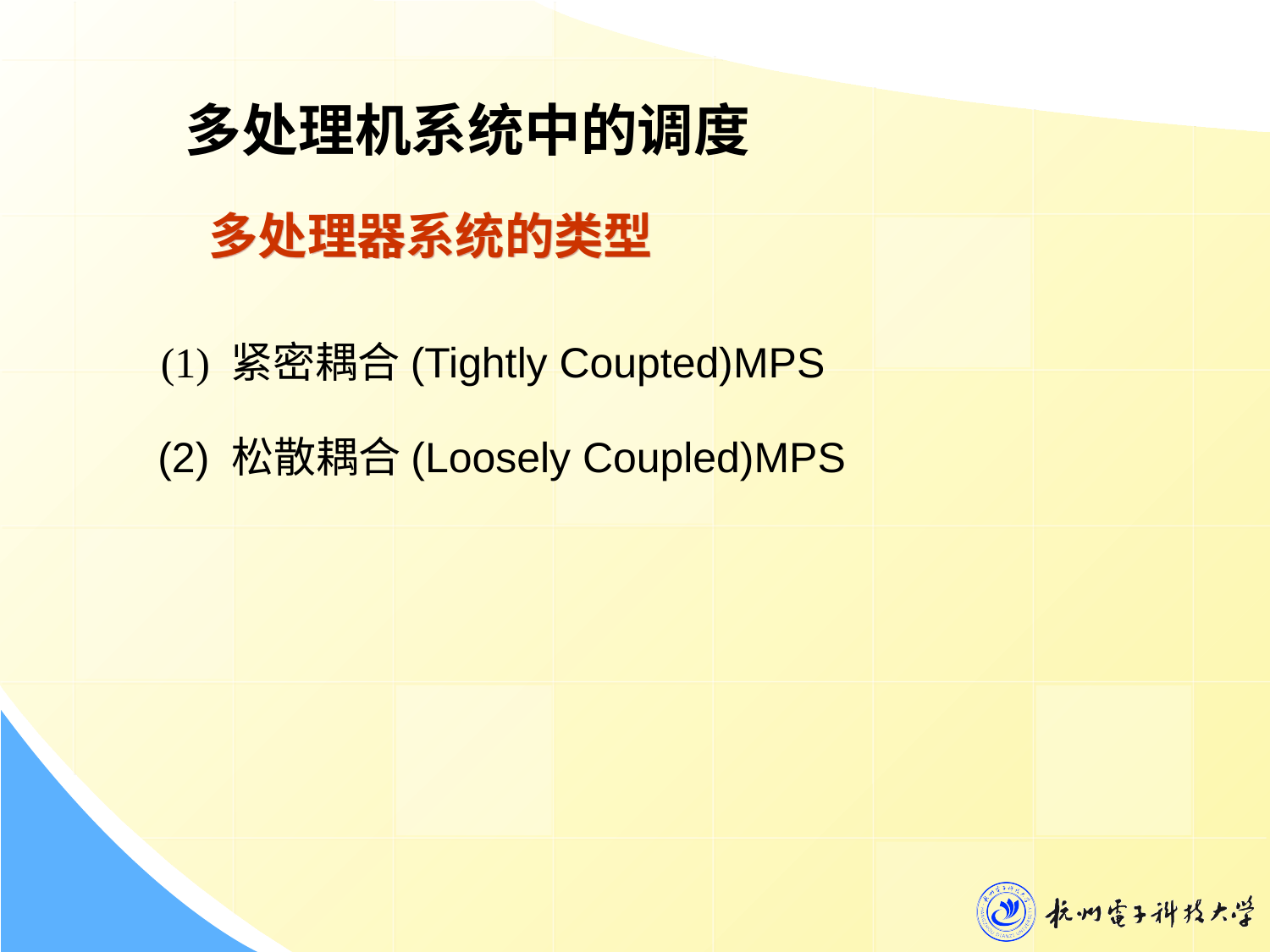

多处理机系统中的调度
多处理器系统的类型
       (1) 紧密耦合(Tightly Coupted)MPS
      (2) 松散耦合(Loosely Coupled)MPS